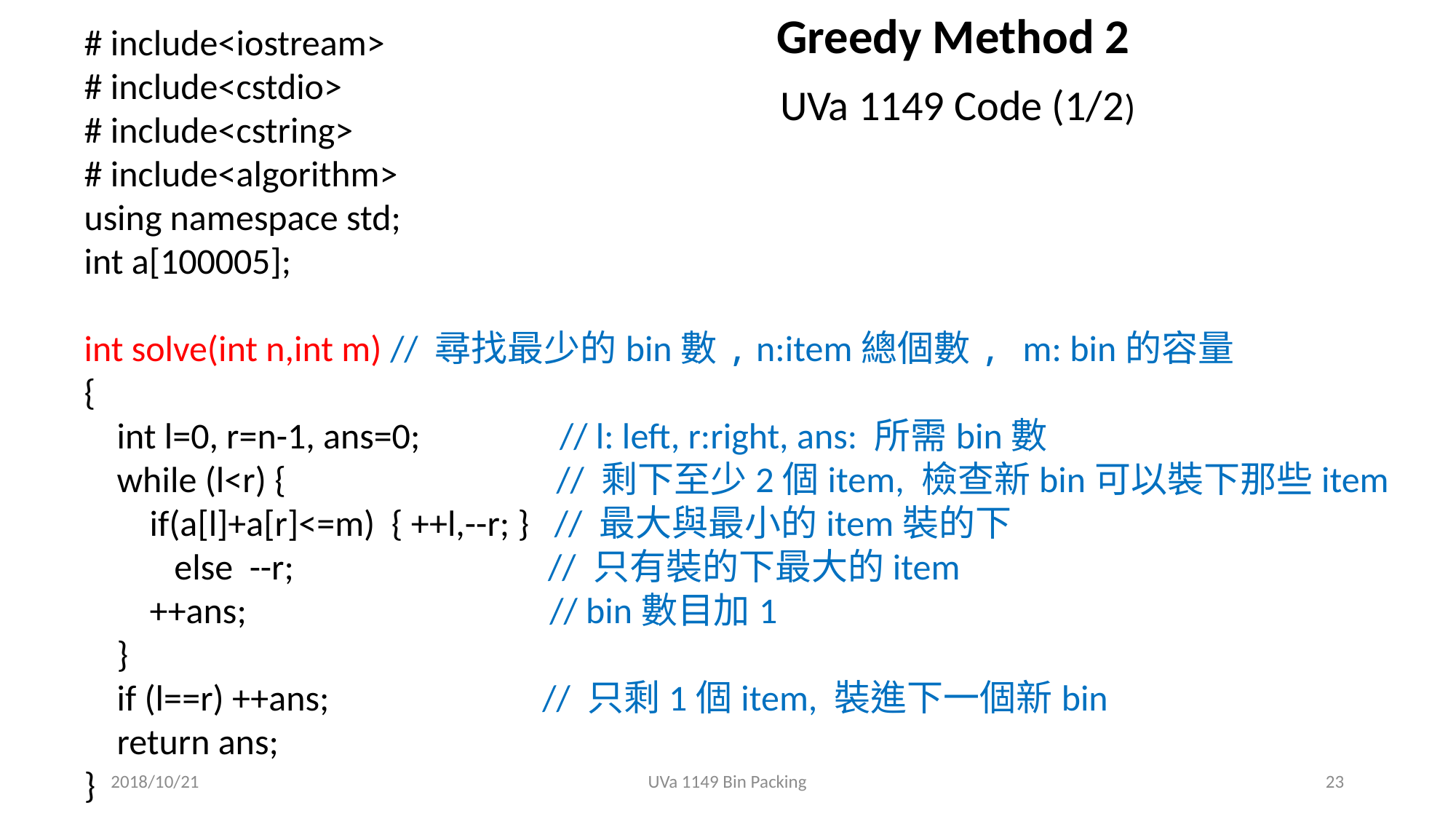

Greedy Method 2
# include<iostream>
# include<cstdio>
# include<cstring>
# include<algorithm>
using namespace std;
int a[100005];

int solve(int n,int m) // 尋找最少的bin數, n:item總個數, m: bin的容量
{
    int l=0, r=n-1, ans=0;                 // l: left, r:right, ans: 所需bin數
    while (l<r) {                                 // 剩下至少2個item, 檢查新bin可以裝下那些item
        if(a[l]+a[r]<=m)  { ++l,--r; }   // 最大與最小的item裝的下
           else  --r;                               // 只有裝的下最大的item
        ++ans;                                     // bin數目加1
    }
    if (l==r) ++ans;                          // 只剩1個item, 裝進下一個新bin
    return ans;
}
UVa 1149 Code (1/2)
2018/10/21
UVa 1149 Bin Packing
23